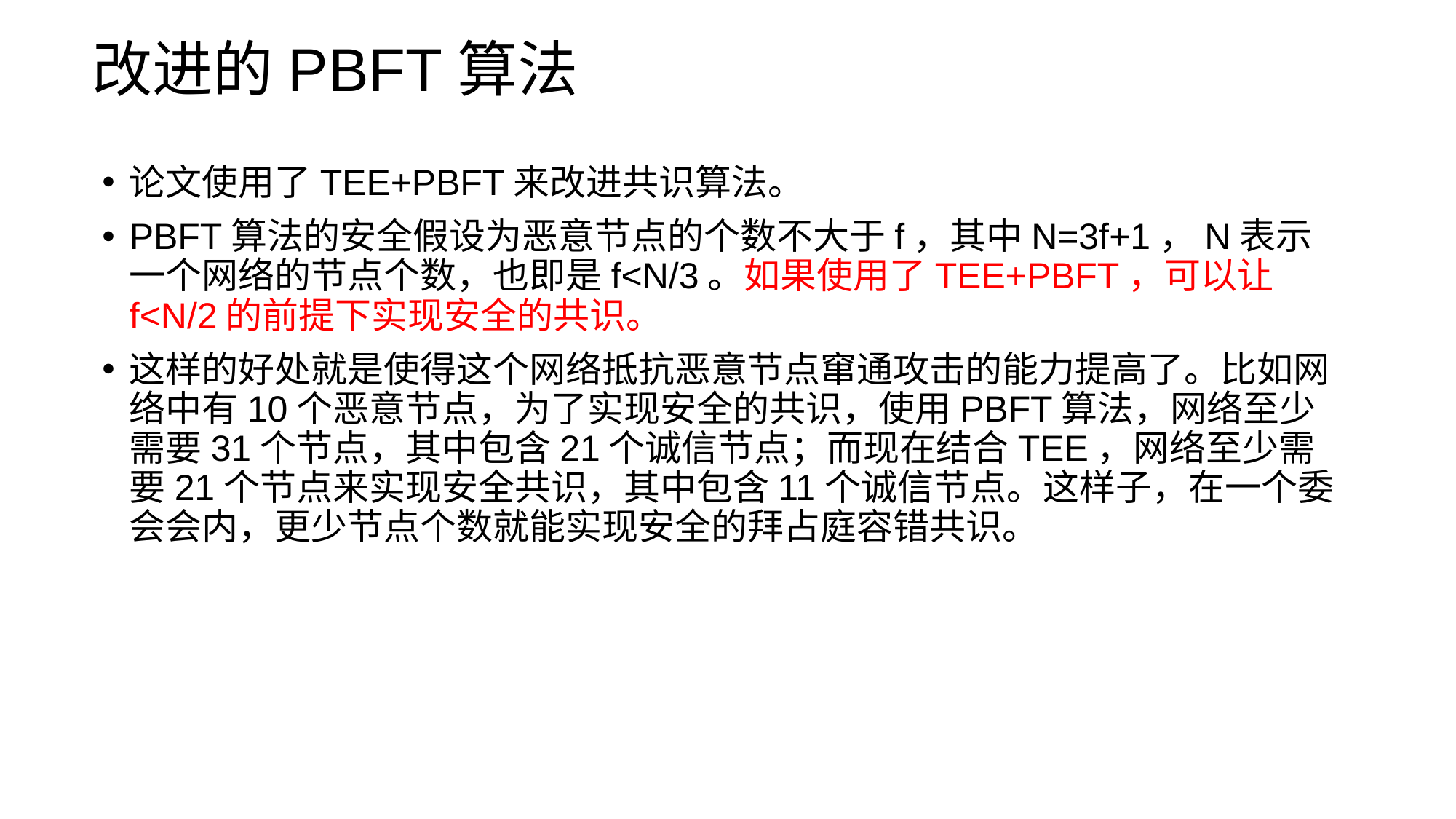

# 改进的PBFT算法
论文使用了TEE+PBFT来改进共识算法。
PBFT算法的安全假设为恶意节点的个数不大于f，其中N=3f+1，N表示一个网络的节点个数，也即是f<N/3。如果使用了TEE+PBFT，可以让f<N/2的前提下实现安全的共识。
这样的好处就是使得这个网络抵抗恶意节点窜通攻击的能力提高了。比如网络中有10个恶意节点，为了实现安全的共识，使用PBFT算法，网络至少需要31个节点，其中包含21个诚信节点；而现在结合TEE，网络至少需要21个节点来实现安全共识，其中包含11个诚信节点。这样子，在一个委会会内，更少节点个数就能实现安全的拜占庭容错共识。